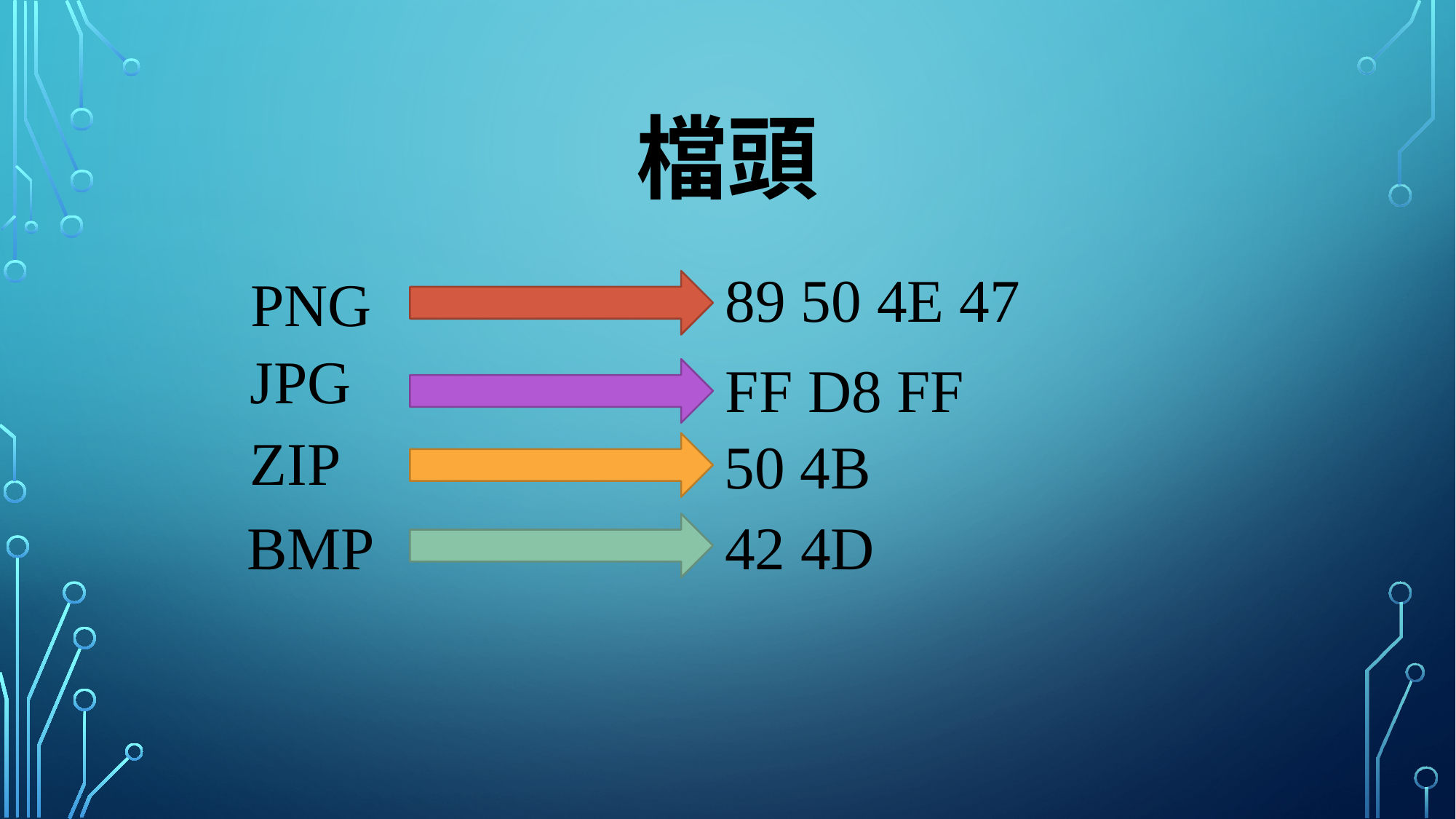

# 檔頭
89 50 4E 47
PNG

JPG
FF D8 FF

ZIP
50 4B

BMP
42 4D